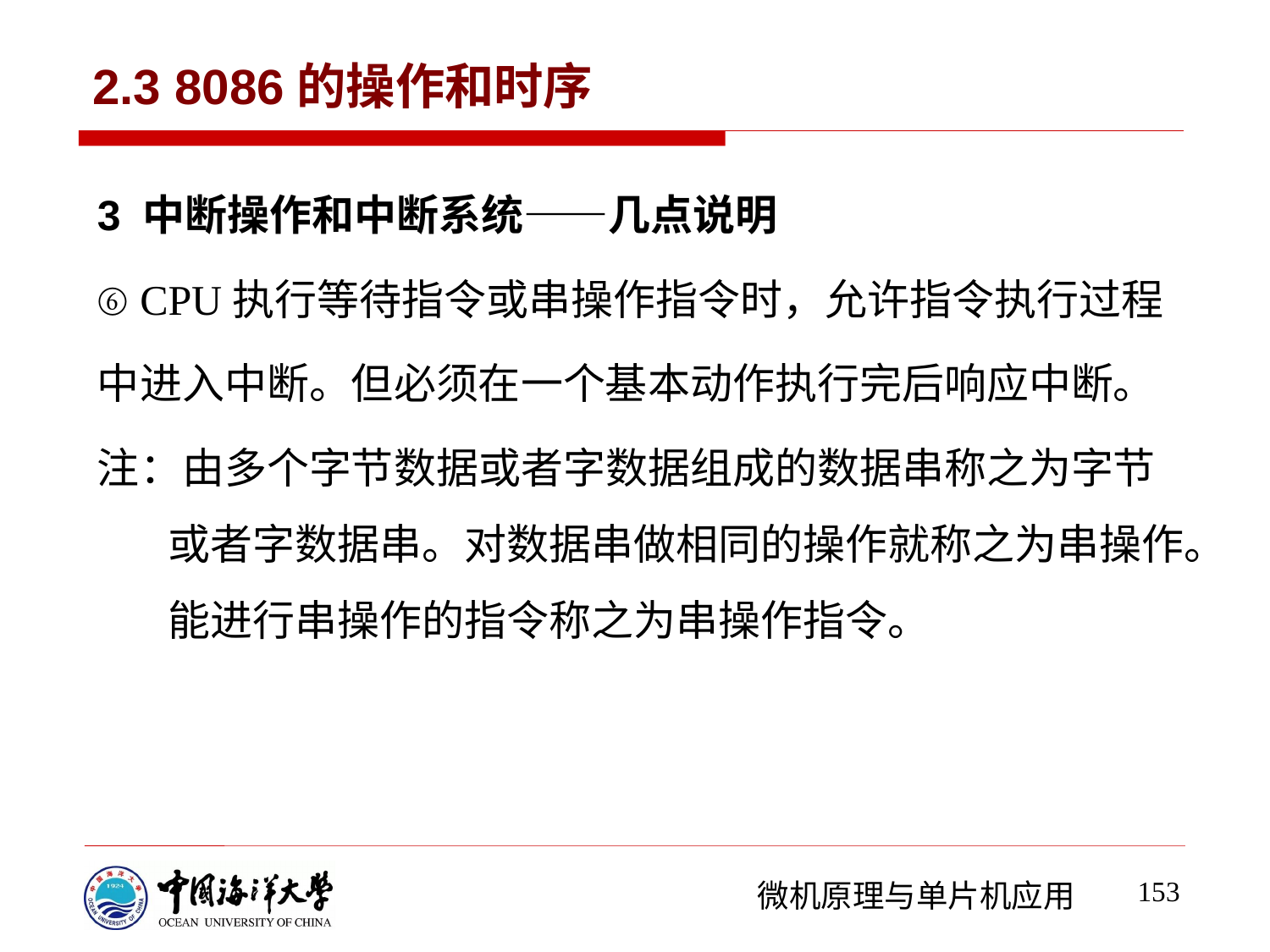

# 2.3 8086的操作和时序
3 中断操作和中断系统——几点说明
⑥ CPU执行等待指令或串操作指令时，允许指令执行过程
中进入中断。但必须在一个基本动作执行完后响应中断。
注：由多个字节数据或者字数据组成的数据串称之为字节或者字数据串。对数据串做相同的操作就称之为串操作。能进行串操作的指令称之为串操作指令。
153